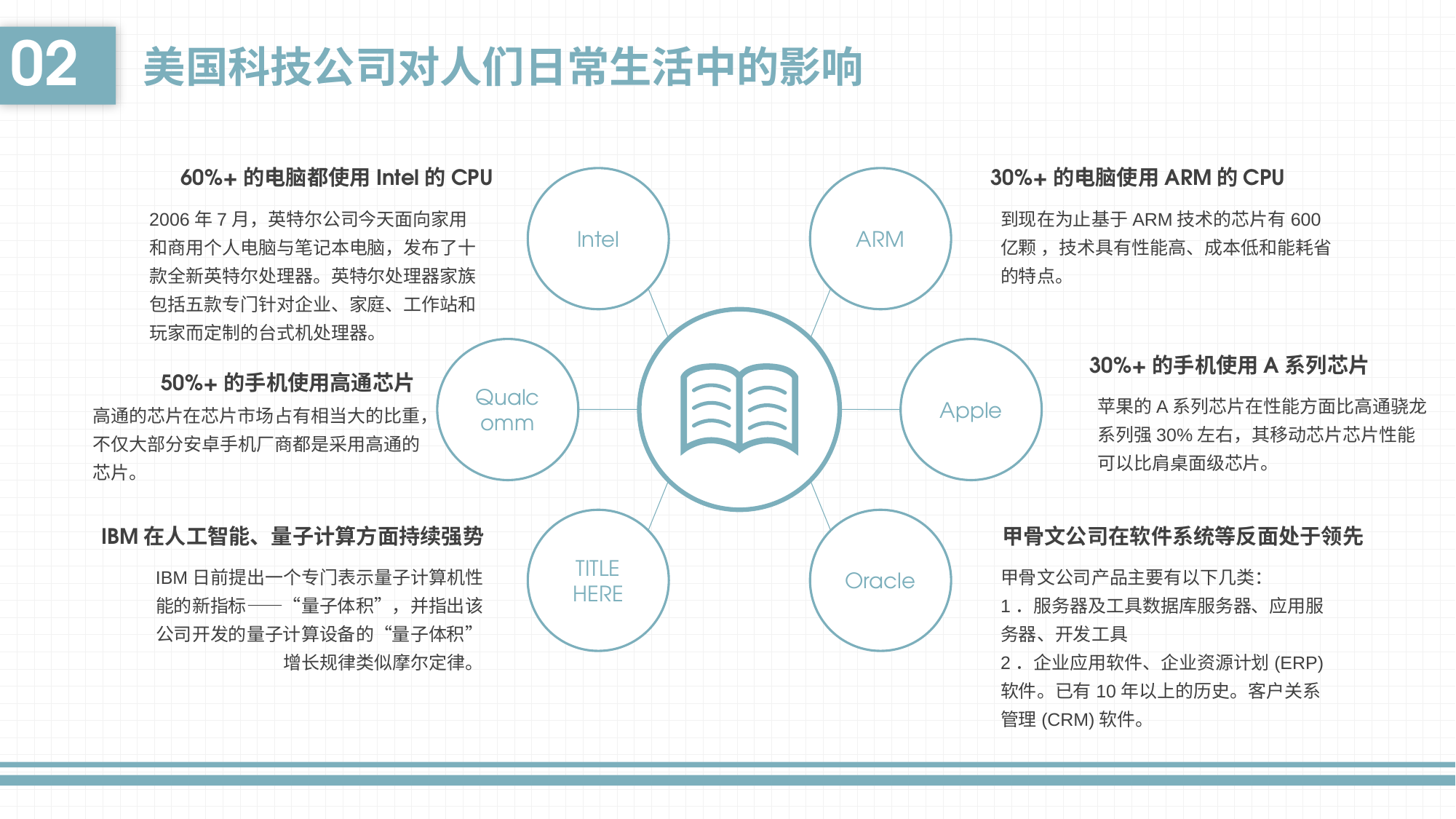

02
美国科技公司对人们日常生活中的影响
60%+的电脑都使用Intel的CPU
30%+的电脑使用ARM的CPU
Intel
ARM
2006年7月，英特尔公司今天面向家用和商用个人电脑与笔记本电脑，发布了十款全新英特尔处理器。英特尔处理器家族包括五款专门针对企业、家庭、工作站和玩家而定制的台式机处理器。
到现在为止基于ARM技术的芯片有600亿颗 ，技术具有性能高、成本低和能耗省的特点。

30%+的手机使用A系列芯片
Qualcomm
Apple
50%+的手机使用高通芯片
苹果的A系列芯片在性能方面比高通骁龙系列强30%左右，其移动芯片芯片性能可以比肩桌面级芯片。
高通的芯片在芯片市场占有相当大的比重，不仅大部分安卓手机厂商都是采用高通的芯片。
IBM在人工智能、量子计算方面持续强势
TITLE HERE
Oracle
甲骨文公司在软件系统等反面处于领先
IBM日前提出一个专门表示量子计算机性能的新指标——“量子体积”，并指出该公司开发的量子计算设备的“量子体积”增长规律类似摩尔定律。
甲骨文公司产品主要有以下几类：
1．服务器及工具数据库服务器、应用服务器、开发工具
2．企业应用软件、企业资源计划(ERP)软件。已有10年以上的历史。客户关系管理(CRM)软件。